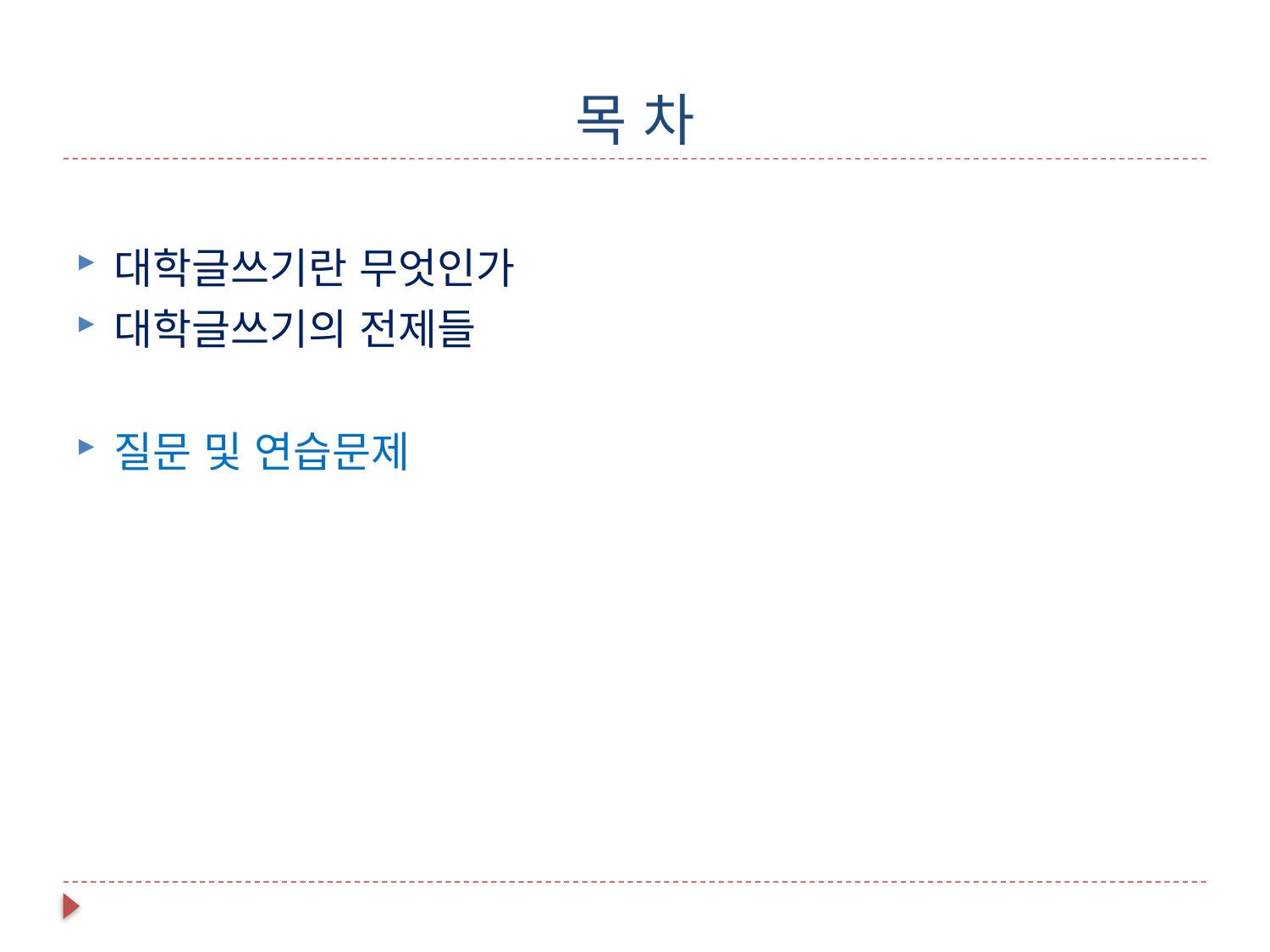

# 목 차

대학글쓰기란 무엇인가
대학글쓰기의 전제들

질문 및 연습문제